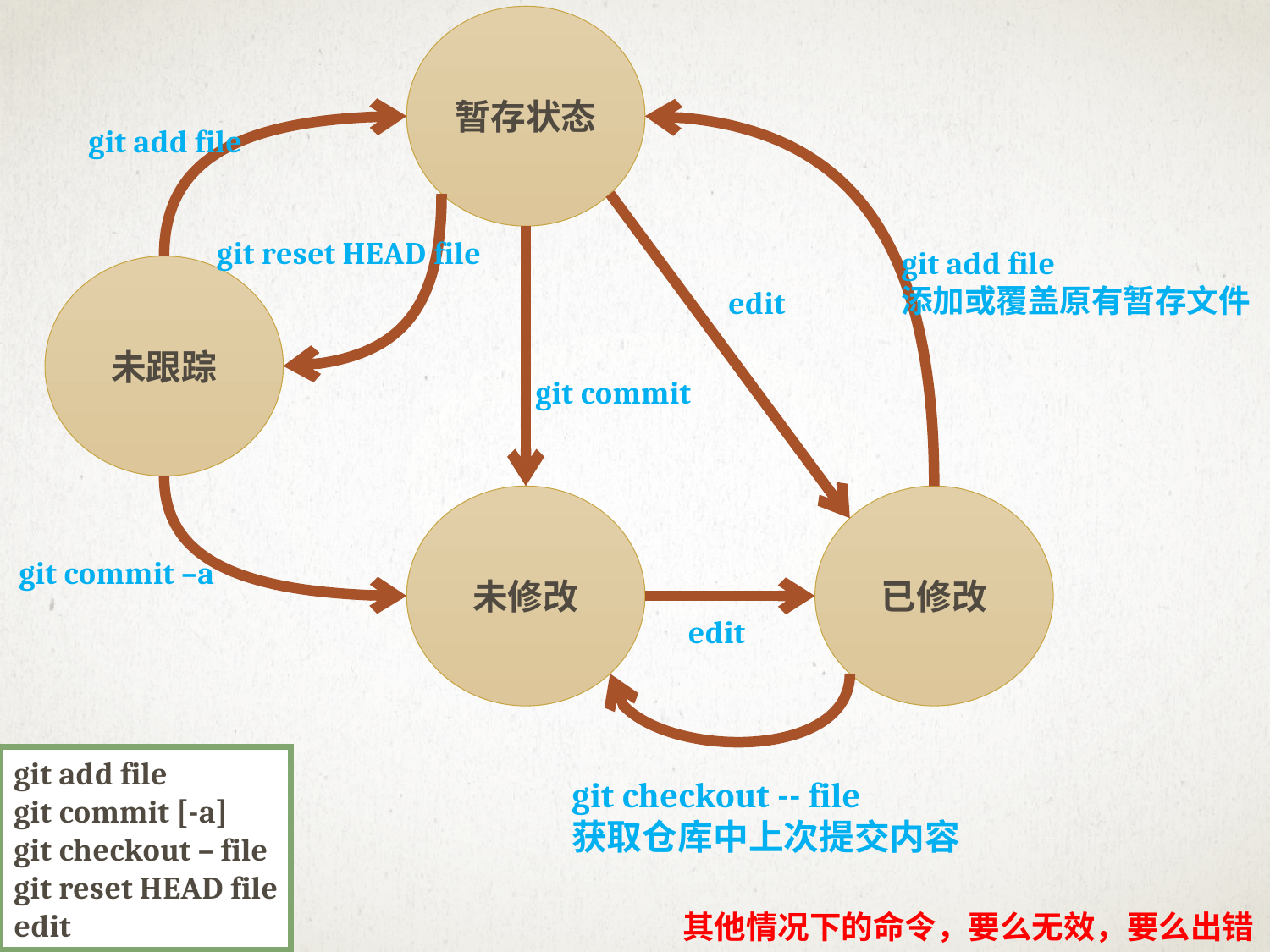

暂存状态
git add file
git reset HEAD file
git add file
添加或覆盖原有暂存文件
未跟踪
edit
git commit
未修改
已修改
git commit –a
edit
git add file
git commit [-a]
git checkout – file
git reset HEAD file
edit
git checkout -- file
获取仓库中上次提交内容
其他情况下的命令，要么无效，要么出错